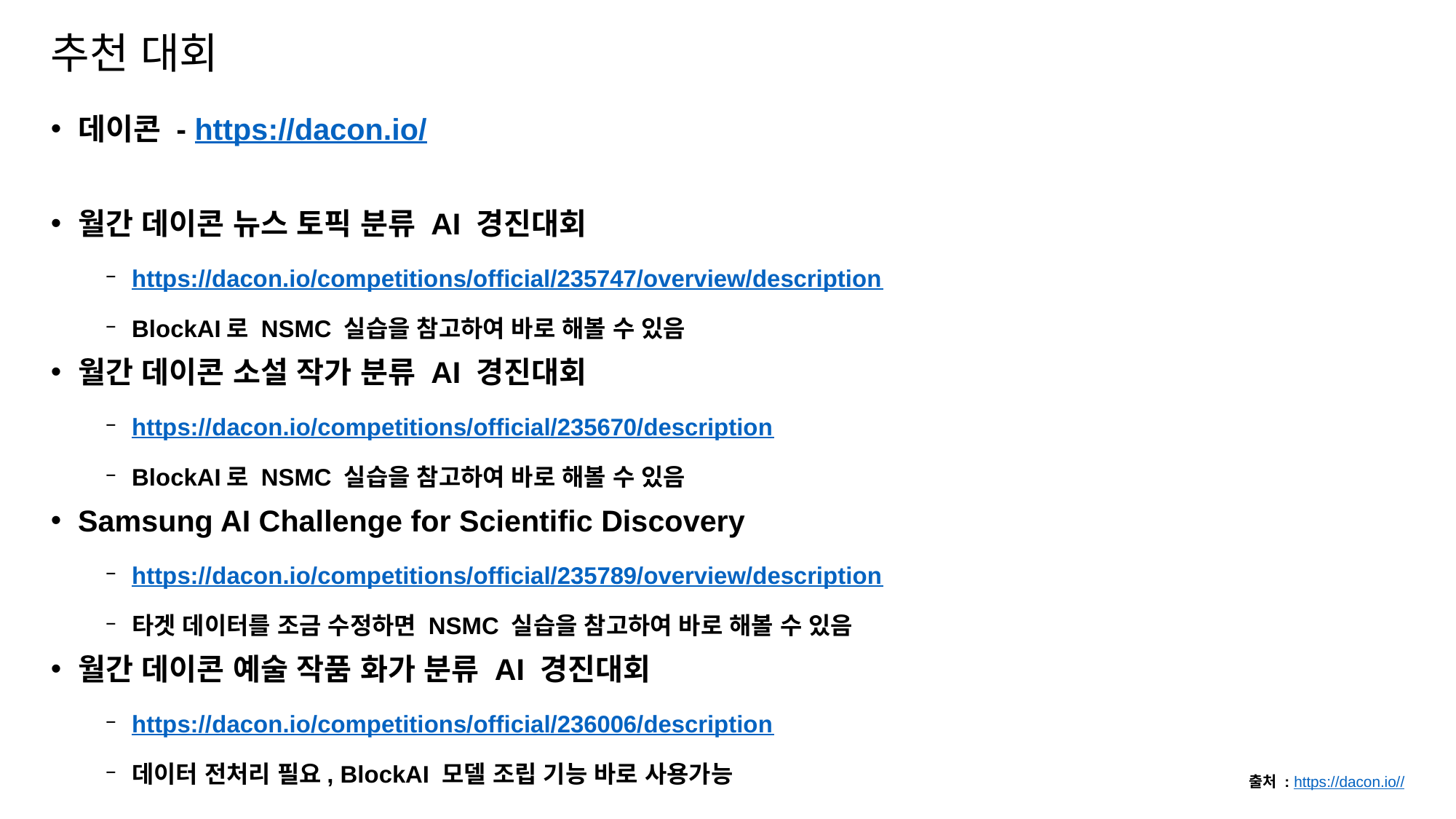

# 추천 대회
데이콘 - https://dacon.io/

월간 데이콘 뉴스 토픽 분류 AI 경진대회
https://dacon.io/competitions/official/235747/overview/description
BlockAI로 NSMC 실습을 참고하여 바로 해볼 수 있음
월간 데이콘 소설 작가 분류 AI 경진대회
https://dacon.io/competitions/official/235670/description
BlockAI로 NSMC 실습을 참고하여 바로 해볼 수 있음
Samsung AI Challenge for Scientific Discovery
https://dacon.io/competitions/official/235789/overview/description
타겟 데이터를 조금 수정하면 NSMC 실습을 참고하여 바로 해볼 수 있음
월간 데이콘 예술 작품 화가 분류 AI 경진대회
https://dacon.io/competitions/official/236006/description
데이터 전처리 필요, BlockAI 모델 조립 기능 바로 사용가능

출처 : https://dacon.io//